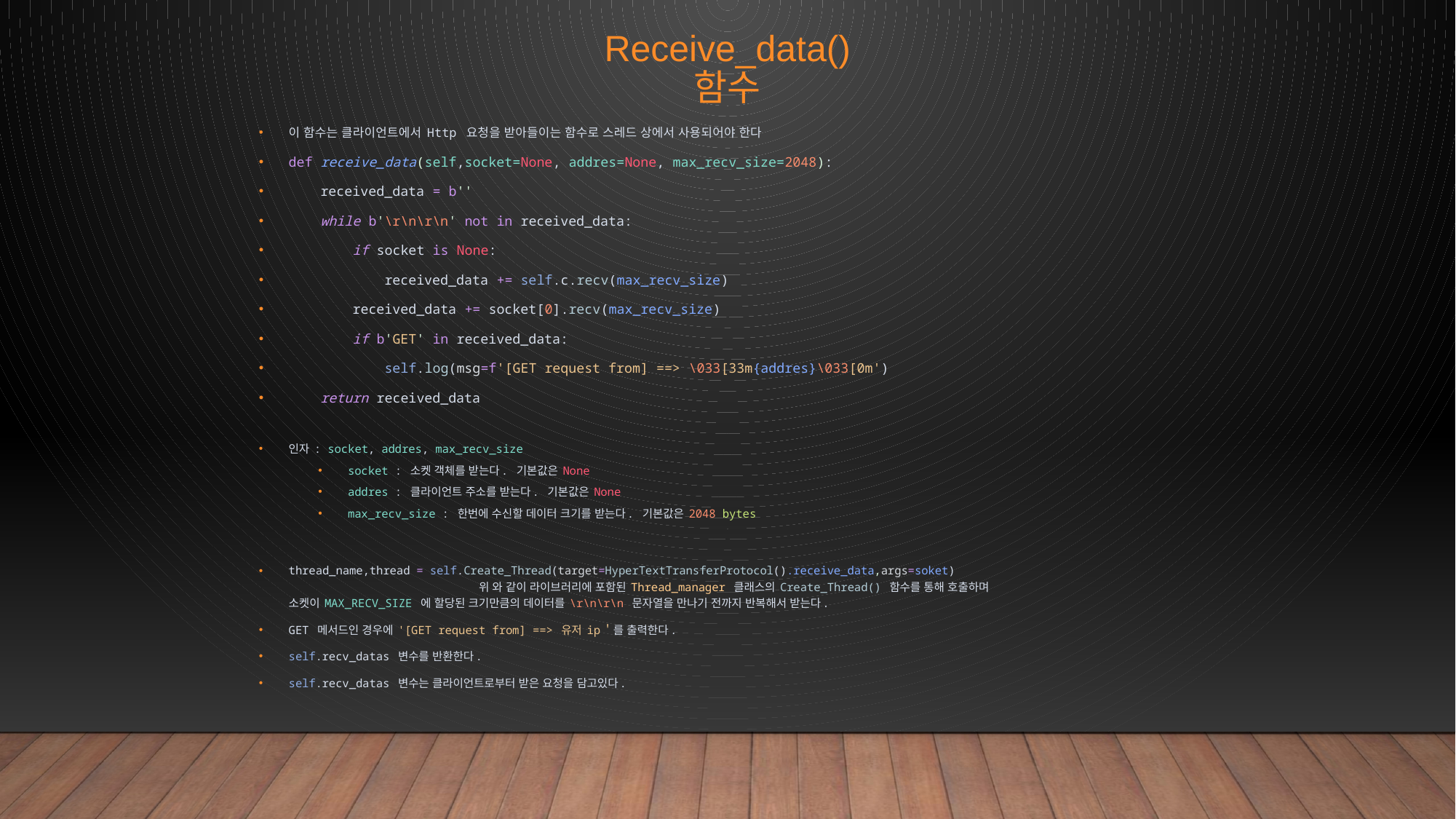

# Receive_data() 함수
이 함수는 클라이언트에서 Http 요청을 받아들이는 함수로 스레드 상에서 사용되어야 한다
def receive_data(self,socket=None, addres=None, max_recv_size=2048):
    received_data = b''
    while b'\r\n\r\n' not in received_data:
        if socket is None:
            received_data += self.c.recv(max_recv_size)
        received_data += socket[0].recv(max_recv_size)
        if b'GET' in received_data:
            self.log(msg=f'[GET request from] ==> \033[33m{addres}\033[0m')
    return received_data

인자 : socket, addres, max_recv_size
socket : 소켓 객체를 받는다. 기본값은 None
addres : 클라이언트 주소를 받는다. 기본값은 None
max_recv_size : 한번에 수신할 데이터 크기를 받는다. 기본값은 2048 bytes

thread_name,thread = self.Create_Thread(target=HyperTextTransferProtocol().receive_data,args=soket)                                                                위 와 같이 라이브러리에 포함된 Thread_manager 클래스의 Create_Thread() 함수를 통해 호출하며
소켓이 MAX_RECV_SIZE 에 할당된 크기만큼의 데이터를 \r\n\r\n 문자열을 만나기 전까지 반복해서 받는다.
GET 메서드인 경우에 '[GET request from] ==> 유저 ip＇를 출력한다.
self.recv_datas 변수를 반환한다.
self.recv_datas 변수는 클라이언트로부터 받은 요청을 담고있다.